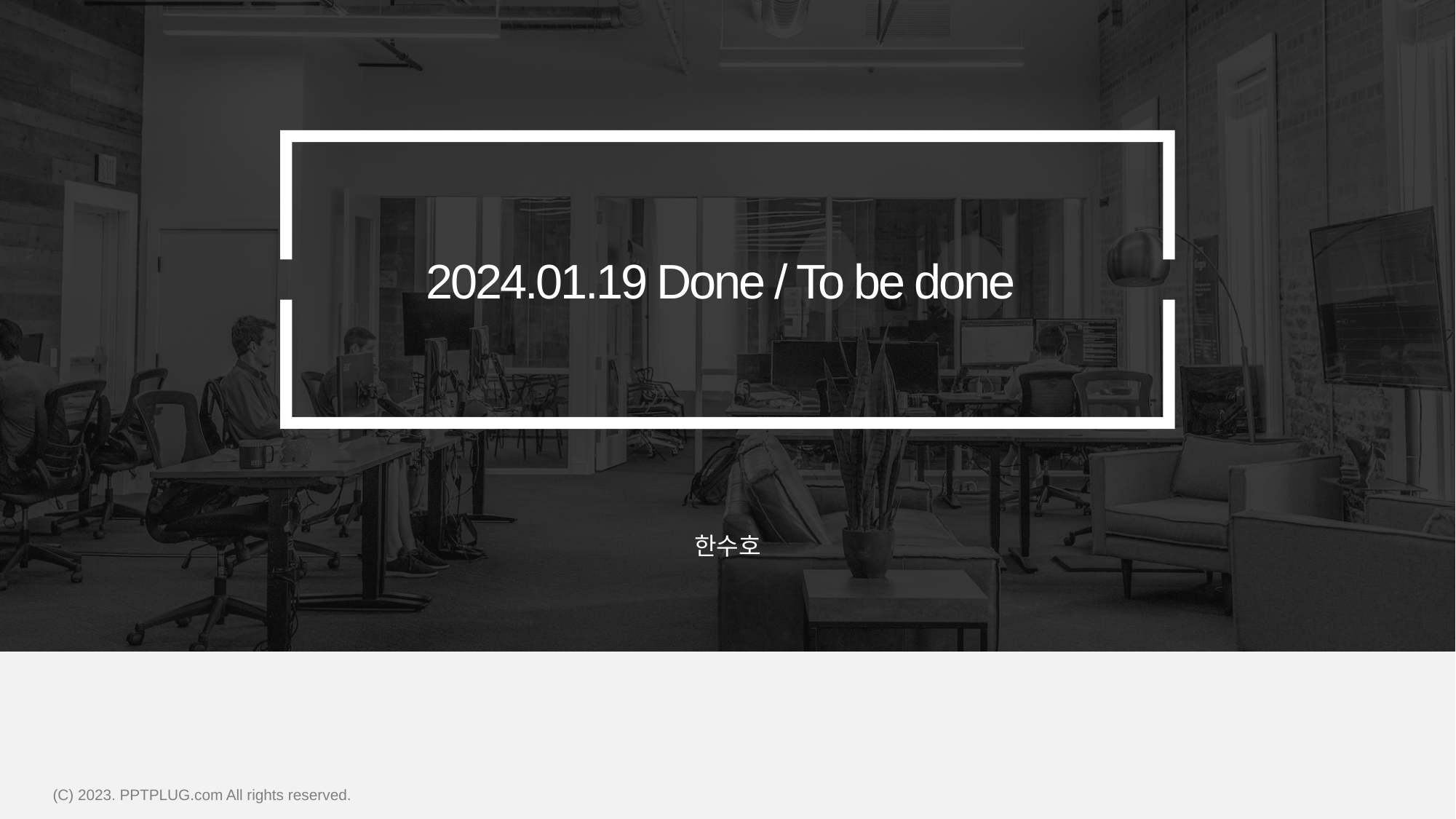

2024.01.19 Done / To be done

한수호